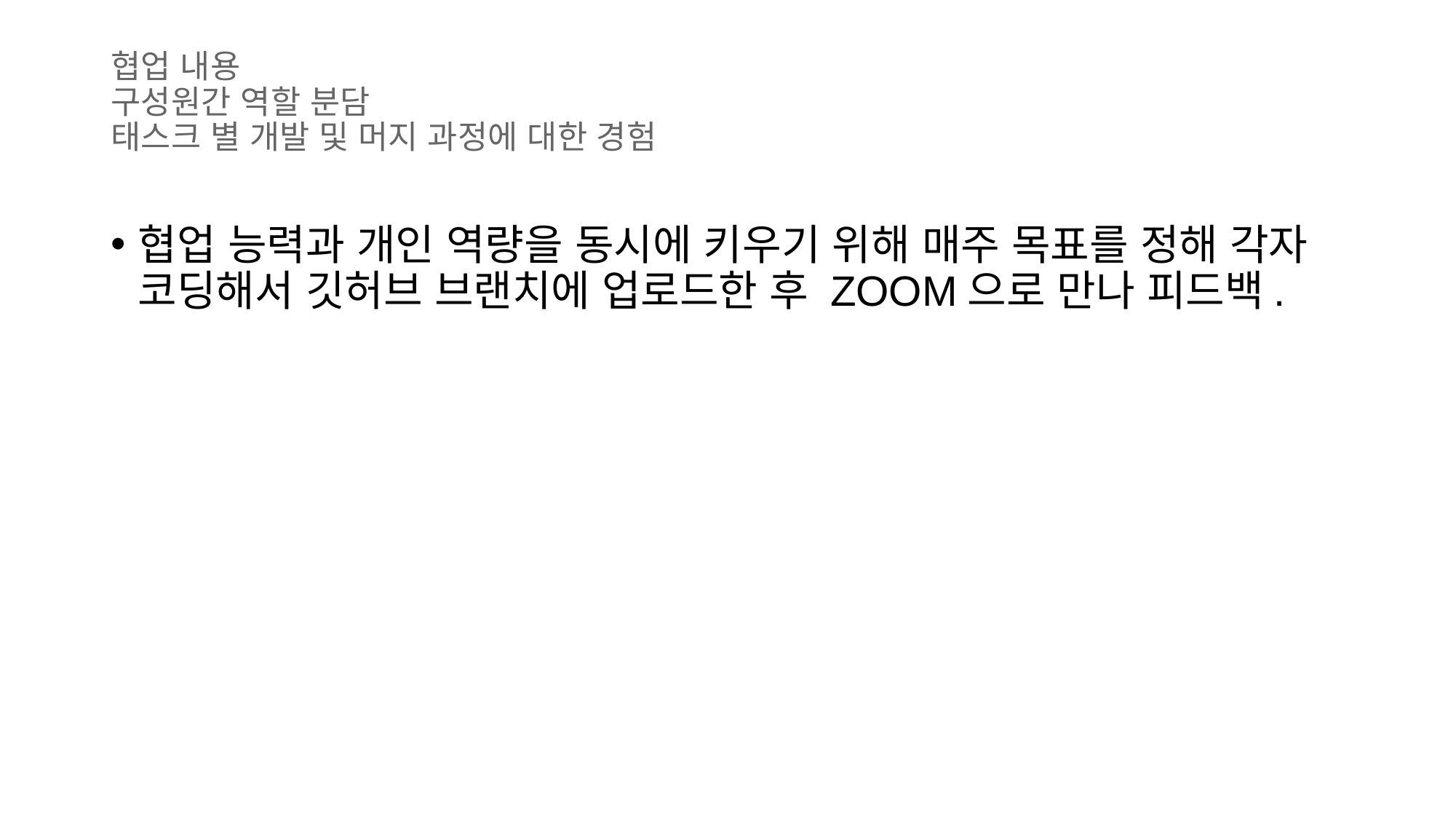

# 협업 내용 구성원간 역할 분담 태스크 별 개발 및 머지 과정에 대한 경험
협업 능력과 개인 역량을 동시에 키우기 위해 매주 목표를 정해 각자 코딩해서 깃허브 브랜치에 업로드한 후 ZOOM으로 만나 피드백.